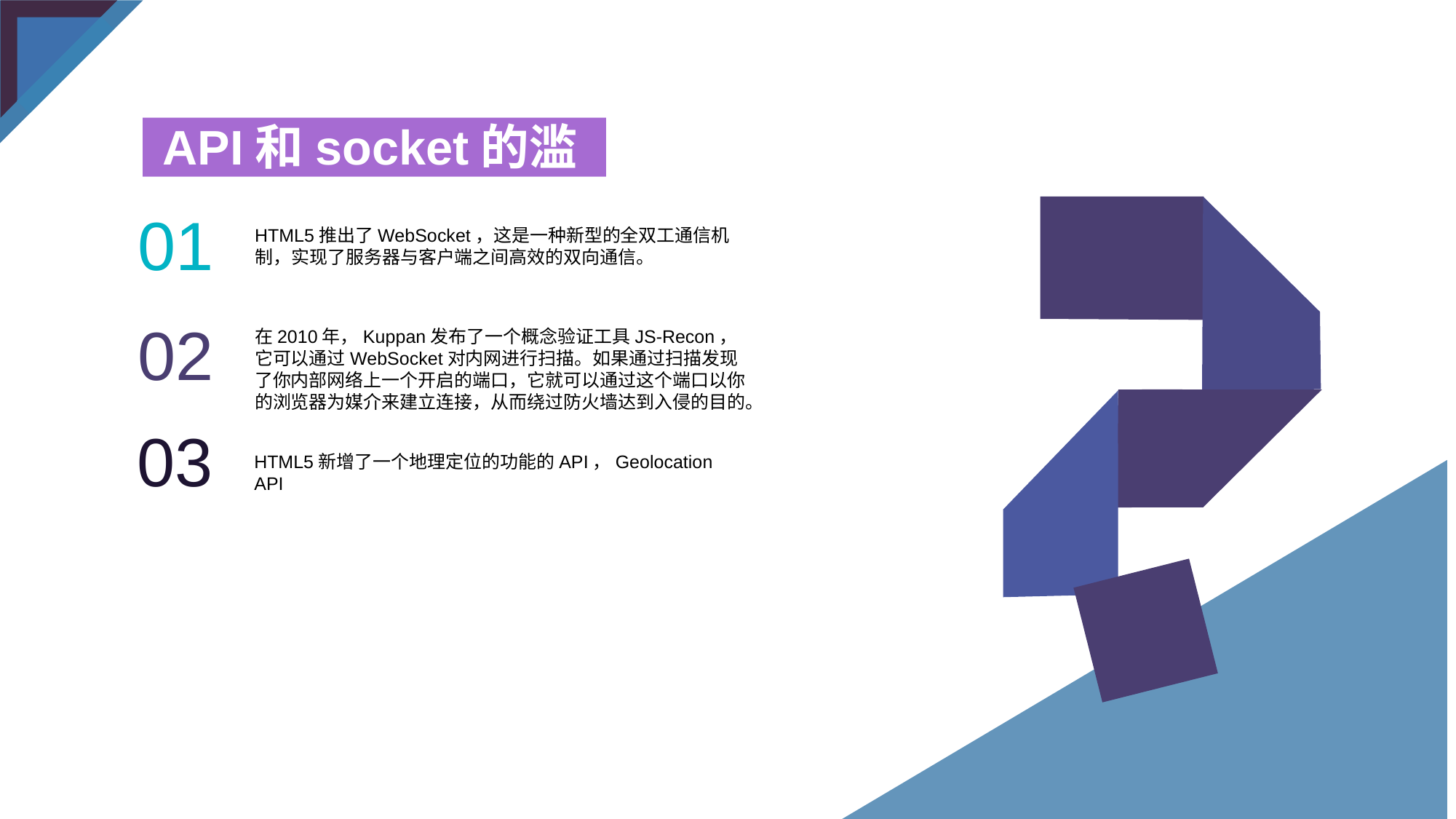

API和socket的滥用

01

HTML5推出了WebSocket，这是一种新型的全双工通信机制，实现了服务器与客户端之间高效的双向通信。
02
在2010年，Kuppan发布了一个概念验证工具JS-Recon，它可以通过WebSocket对内网进行扫描。如果通过扫描发现了你内部网络上一个开启的端口，它就可以通过这个端口以你的浏览器为媒介来建立连接，从而绕过防火墙达到入侵的目的。

03
HTML5新增了一个地理定位的功能的API，Geolocation API